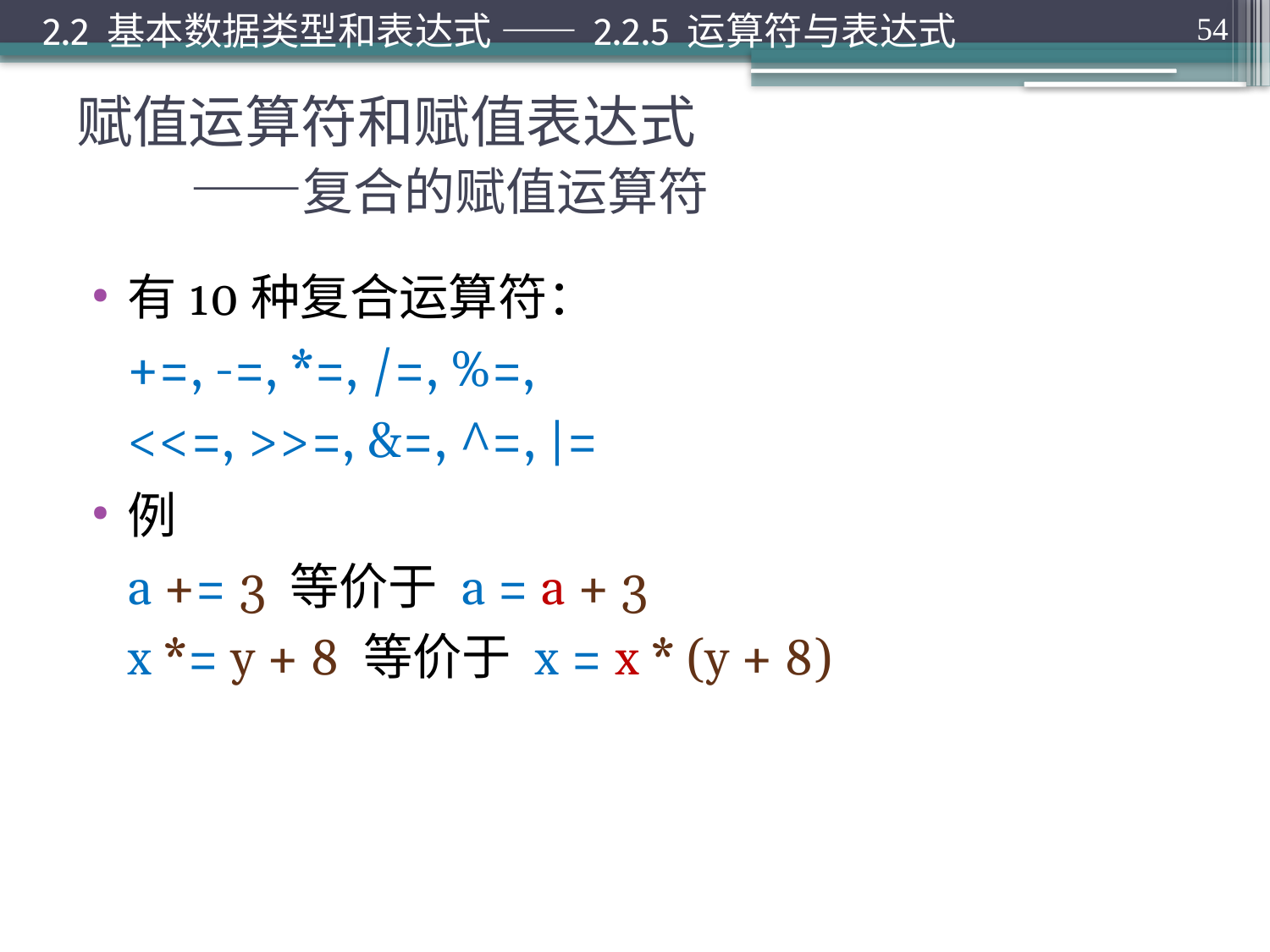

2.2 基本数据类型和表达式 —— 2.2.5 运算符与表达式
54
# 赋值运算符和赋值表达式 ——复合的赋值运算符
有10种复合运算符：
+=, -=, *=, /=, %=,
<<=, >>=, &=, ^=, |=
例
a += 3 等价于 a = a + 3
x *= y + 8 等价于 x = x * (y + 8)